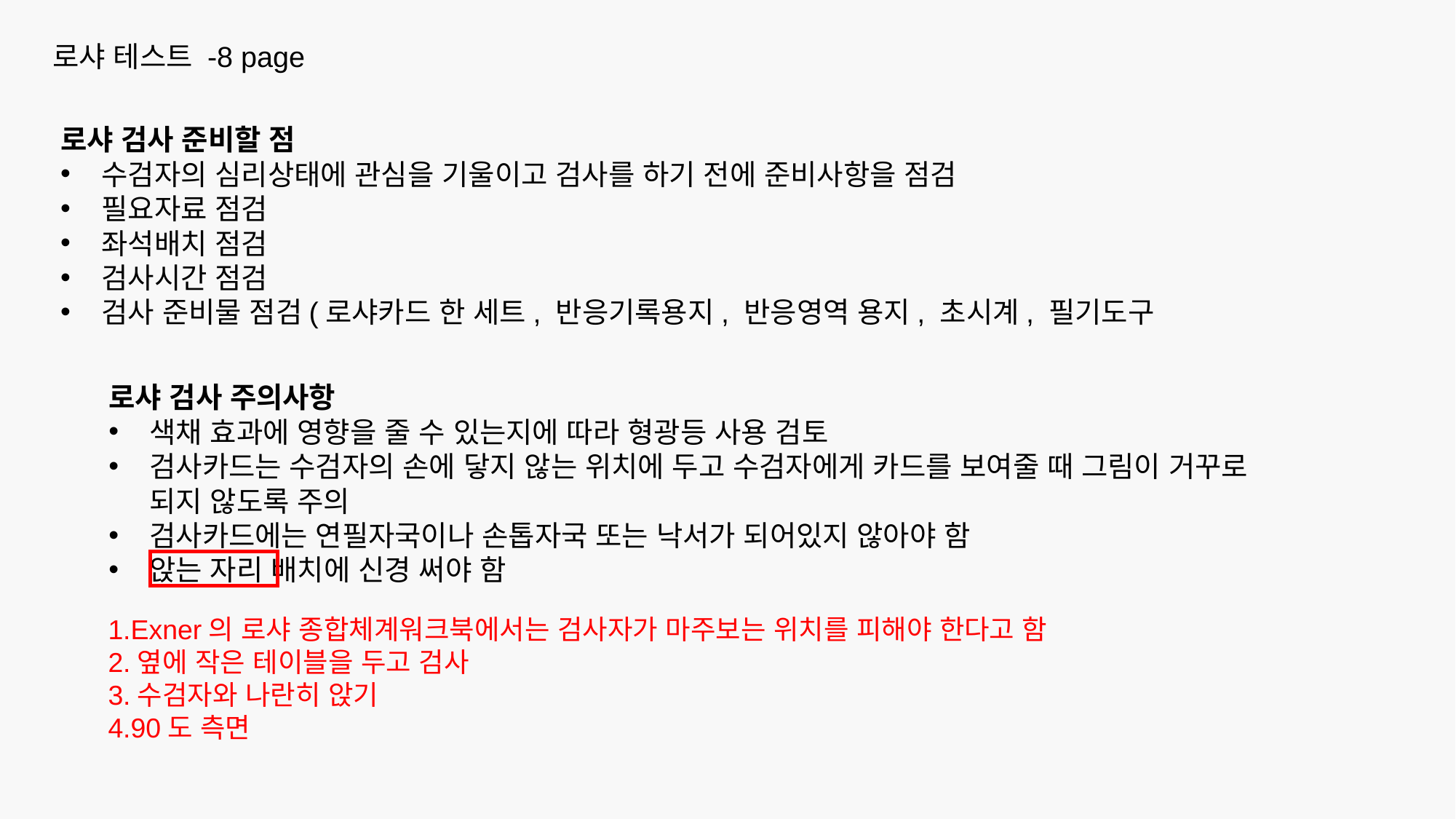

로샤 테스트 -8 page
로샤 검사 준비할 점
수검자의 심리상태에 관심을 기울이고 검사를 하기 전에 준비사항을 점검
필요자료 점검
좌석배치 점검
검사시간 점검
검사 준비물 점검(로샤카드 한 세트, 반응기록용지, 반응영역 용지, 초시계, 필기도구
로샤 검사 주의사항
색채 효과에 영향을 줄 수 있는지에 따라 형광등 사용 검토
검사카드는 수검자의 손에 닿지 않는 위치에 두고 수검자에게 카드를 보여줄 때 그림이 거꾸로
되지 않도록 주의
검사카드에는 연필자국이나 손톱자국 또는 낙서가 되어있지 않아야 함
앉는 자리 배치에 신경 써야 함

1.Exner의 로샤 종합체계워크북에서는 검사자가 마주보는 위치를 피해야 한다고 함
2.옆에 작은 테이블을 두고 검사
3.수검자와 나란히 앉기
4.90도 측면